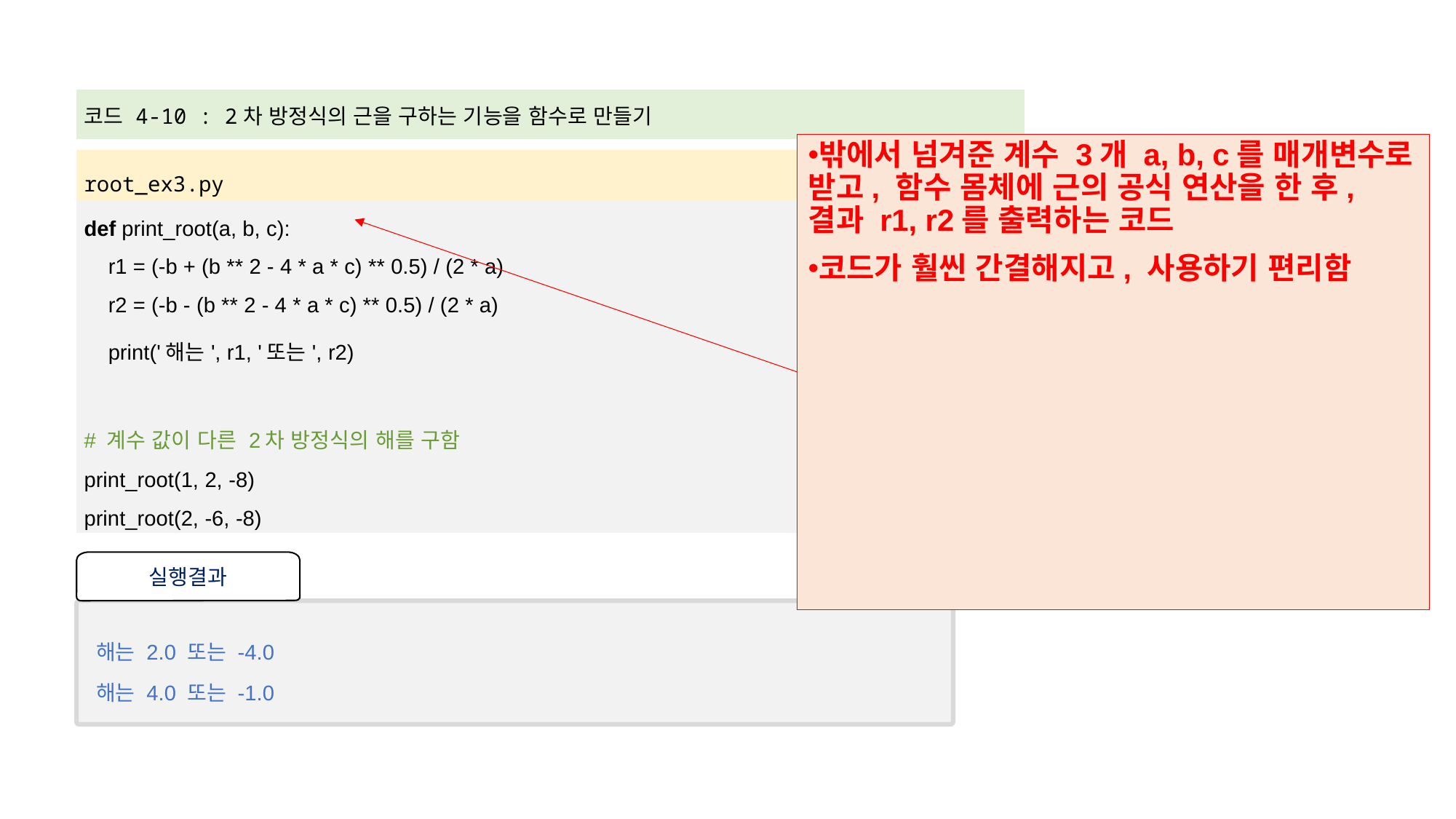

| 코드 4-10 : 2차 방정식의 근을 구하는 기능을 함수로 만들기 |
| --- |
|  |
| root\_ex3.py |
| def print\_root(a, b, c): r1 = (-b + (b \*\* 2 - 4 \* a \* c) \*\* 0.5) / (2 \* a) r2 = (-b - (b \*\* 2 - 4 \* a \* c) \*\* 0.5) / (2 \* a) print('해는', r1, '또는', r2) # 계수 값이 다른 2차 방정식의 해를 구함 print\_root(1, 2, -8) print\_root(2, -6, -8) |
밖에서 넘겨준 계수 3개 a, b, c를 매개변수로 받고, 함수 몸체에 근의 공식 연산을 한 후, 결과 r1, r2를 출력하는 코드
코드가 훨씬 간결해지고, 사용하기 편리함
실행결과

해는 2.0 또는 -4.0
해는 4.0 또는 -1.0